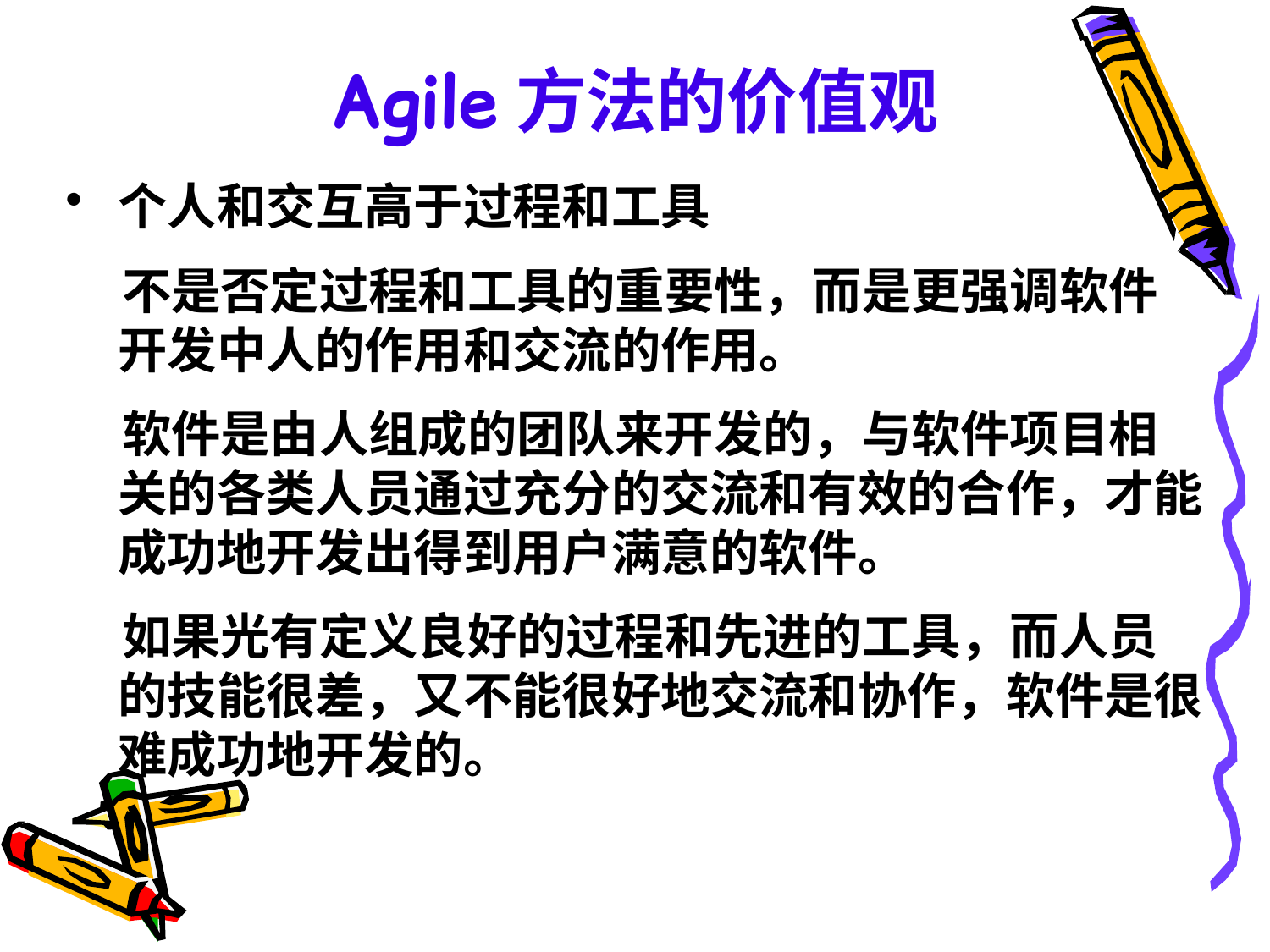

# Agile方法的价值观
个人和交互高于过程和工具
    不是否定过程和工具的重要性，而是更强调软件开发中人的作用和交流的作用。
    软件是由人组成的团队来开发的，与软件项目相关的各类人员通过充分的交流和有效的合作，才能成功地开发出得到用户满意的软件。
    如果光有定义良好的过程和先进的工具，而人员的技能很差，又不能很好地交流和协作，软件是很难成功地开发的。